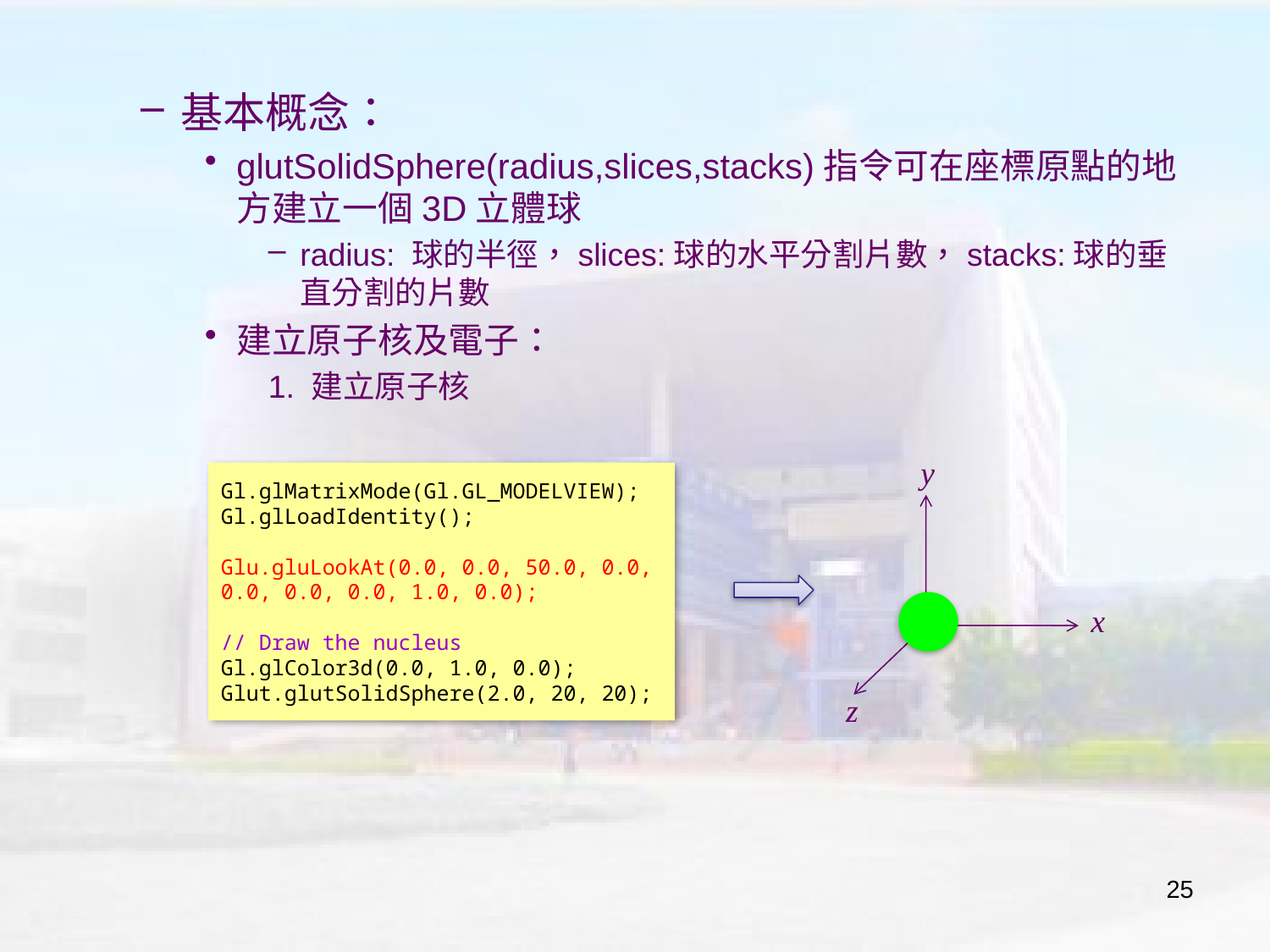

基本概念：
glutSolidSphere(radius,slices,stacks)指令可在座標原點的地方建立一個3D立體球
radius: 球的半徑，slices:球的水平分割片數，stacks:球的垂直分割的片數
建立原子核及電子：
1. 建立原子核

y
Gl.glMatrixMode(Gl.GL_MODELVIEW);
Gl.glLoadIdentity();

Glu.gluLookAt(0.0, 0.0, 50.0, 0.0, 0.0, 0.0, 0.0, 1.0, 0.0);

// Draw the nucleus
Gl.glColor3d(0.0, 1.0, 0.0);
Glut.glutSolidSphere(2.0, 20, 20);

x
z
25